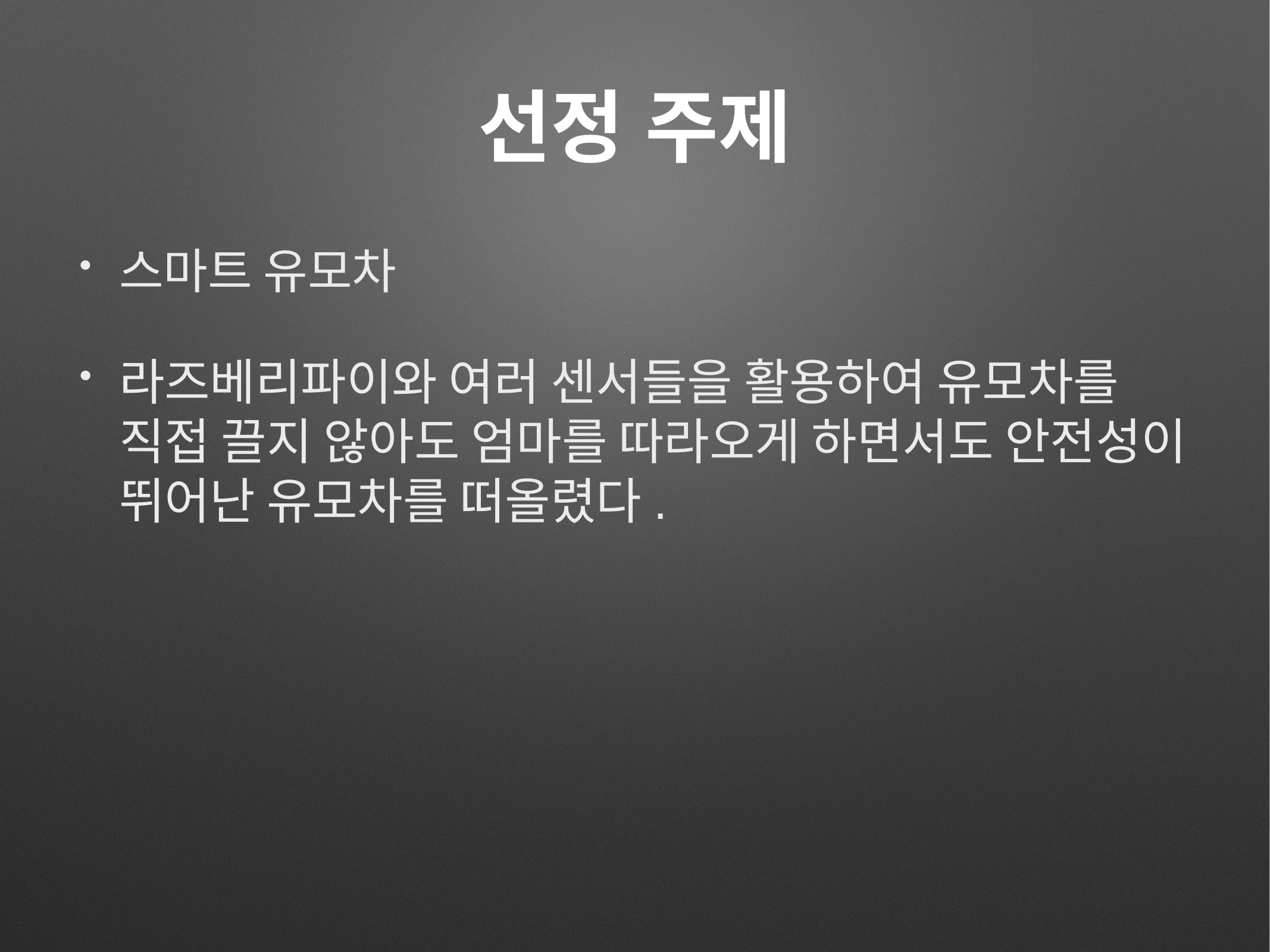

# 선정 주제
스마트 유모차
라즈베리파이와 여러 센서들을 활용하여 유모차를 직접 끌지 않아도 엄마를 따라오게 하면서도 안전성이 뛰어난 유모차를 떠올렸다.